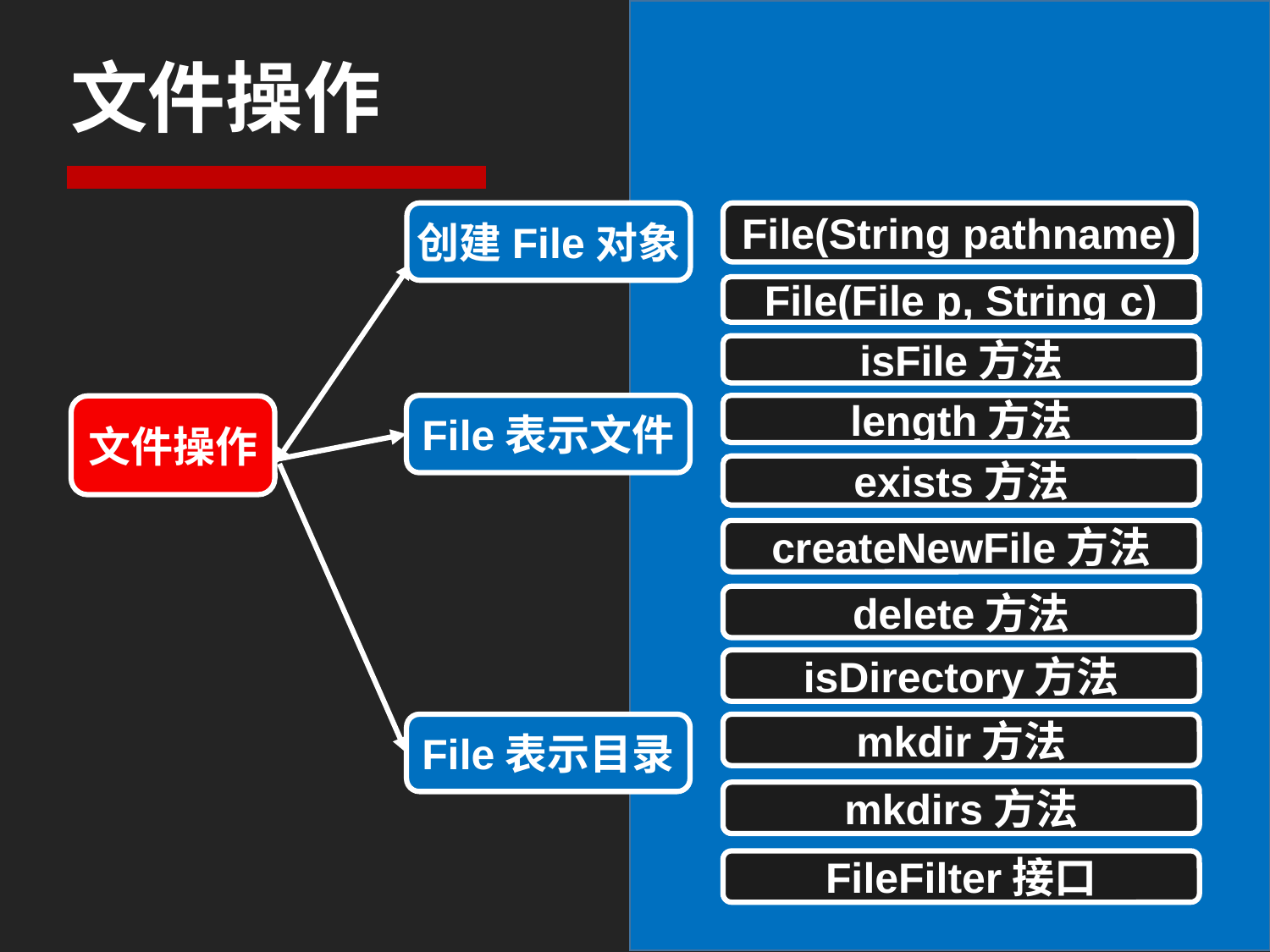

# 文件操作

创建File对象
File(String pathname)
File(File p, String c)
isFile方法
File表示文件
length方法
文件操作
exists方法
createNewFile方法
delete方法
isDirectory方法
File表示目录
mkdir方法
mkdirs方法
FileFilter接口